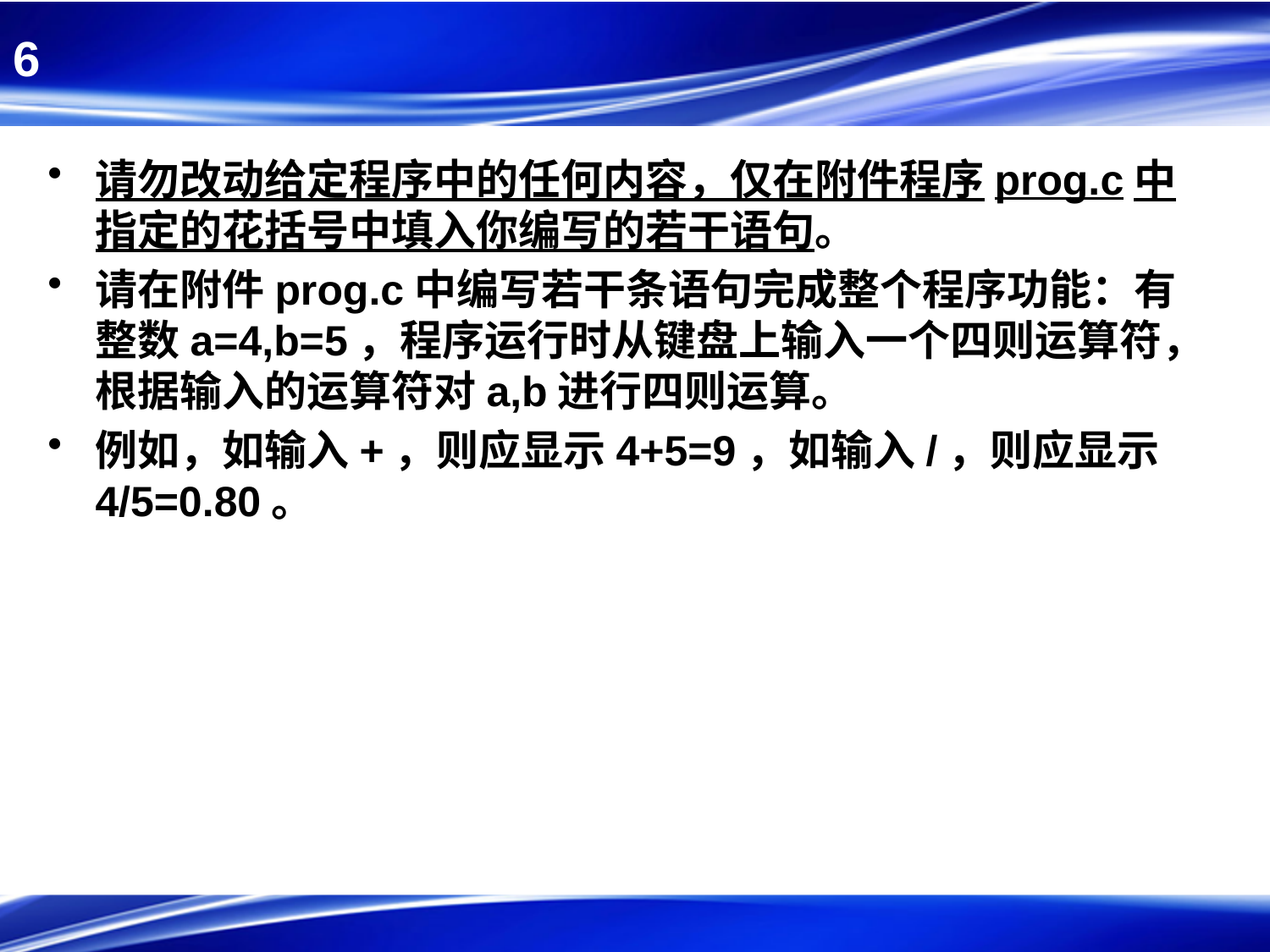

# 6
请勿改动给定程序中的任何内容，仅在附件程序prog.c中指定的花括号中填入你编写的若干语句。
请在附件prog.c中编写若干条语句完成整个程序功能：有整数a=4,b=5，程序运行时从键盘上输入一个四则运算符，根据输入的运算符对a,b进行四则运算。
例如，如输入+，则应显示4+5=9，如输入/，则应显示4/5=0.80。